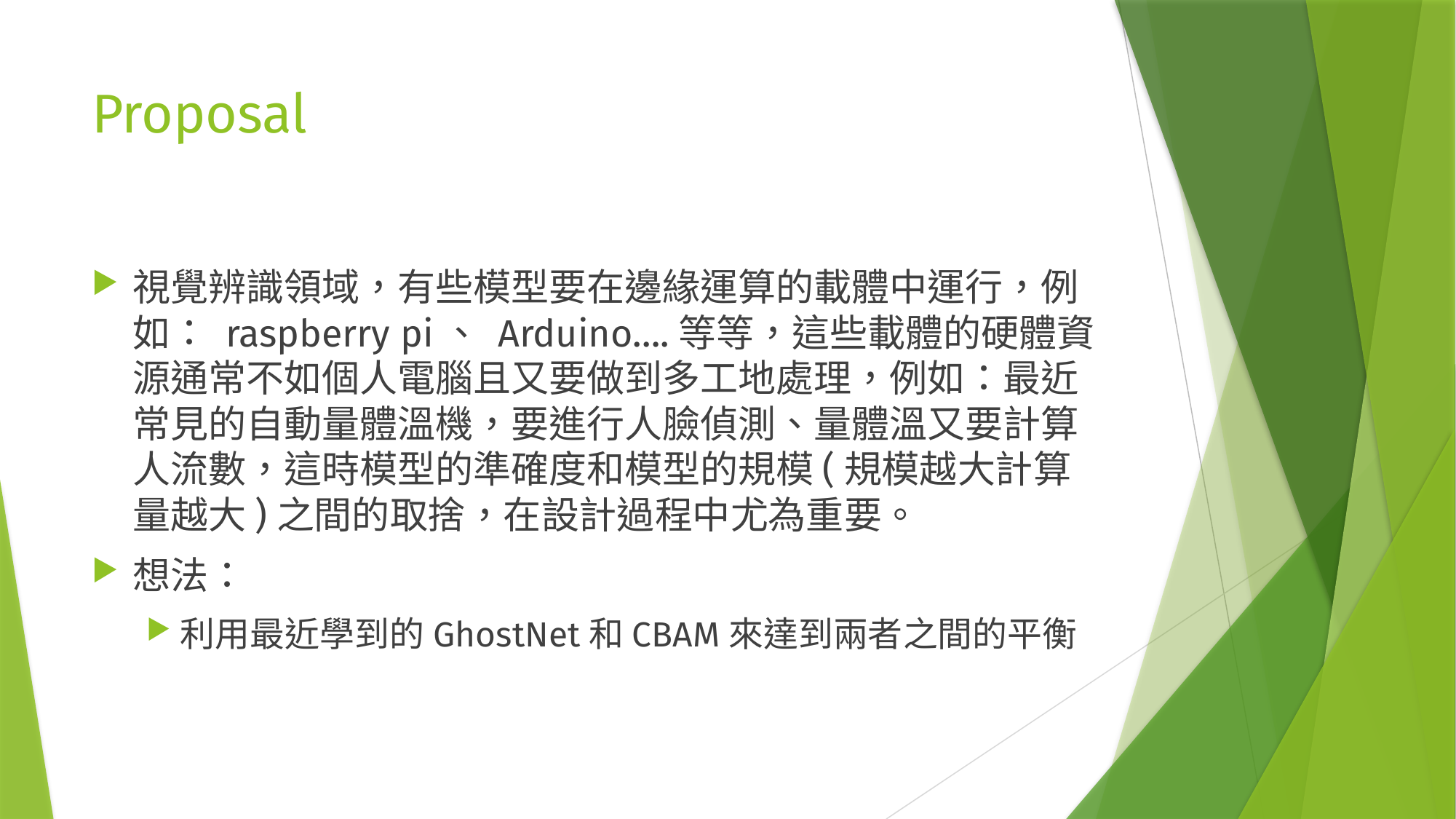

# Proposal
視覺辨識領域，有些模型要在邊緣運算的載體中運行，例如： raspberry pi、 Arduino….等等，這些載體的硬體資源通常不如個人電腦且又要做到多工地處理，例如：最近常見的自動量體溫機，要進行人臉偵測、量體溫又要計算人流數，這時模型的準確度和模型的規模(規模越大計算量越大)之間的取捨，在設計過程中尤為重要。
想法：
利用最近學到的GhostNet和CBAM來達到兩者之間的平衡